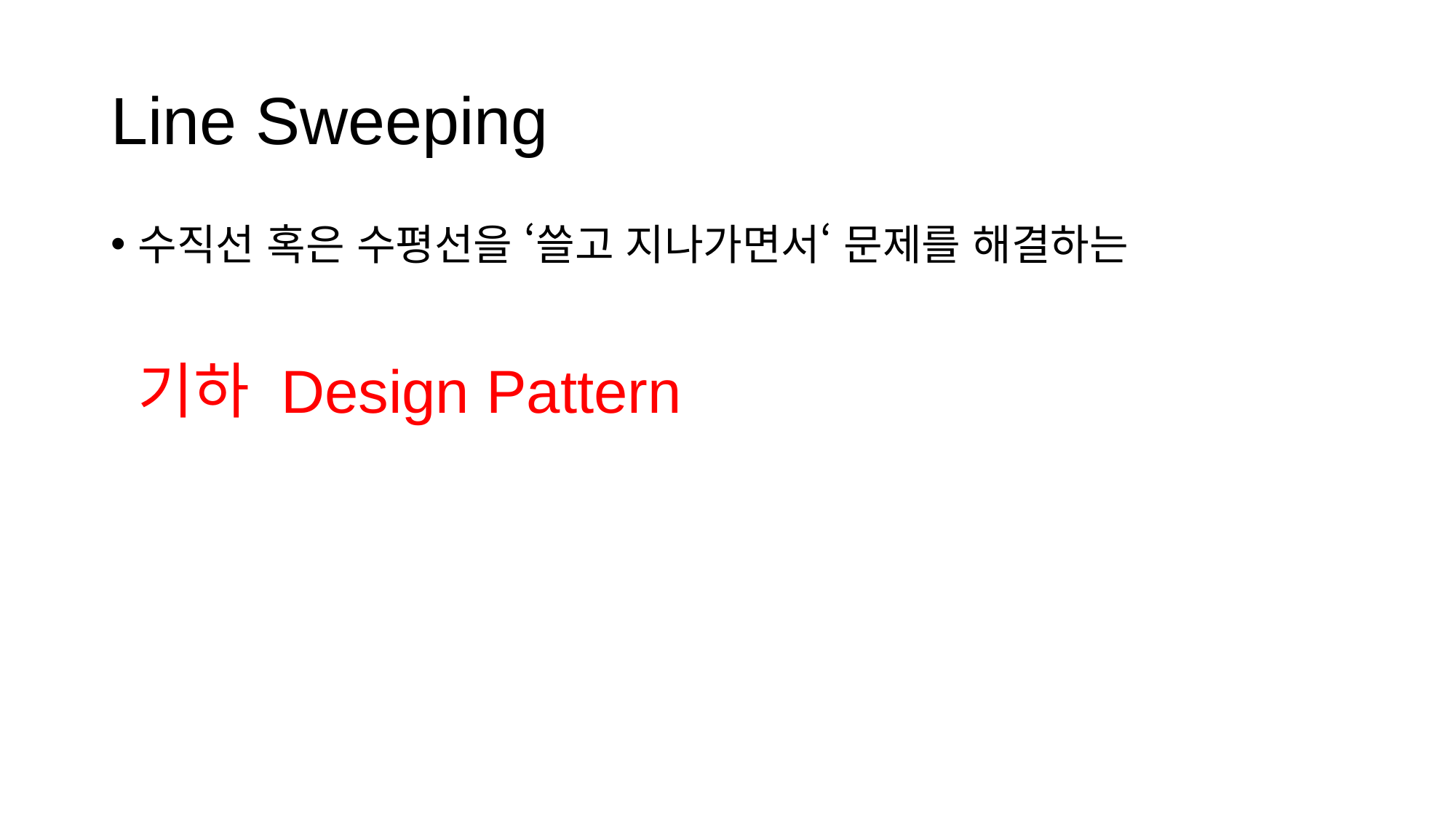

# Line Sweeping
수직선 혹은 수평선을 ‘쓸고 지나가면서‘ 문제를 해결하는
기하 Design Pattern